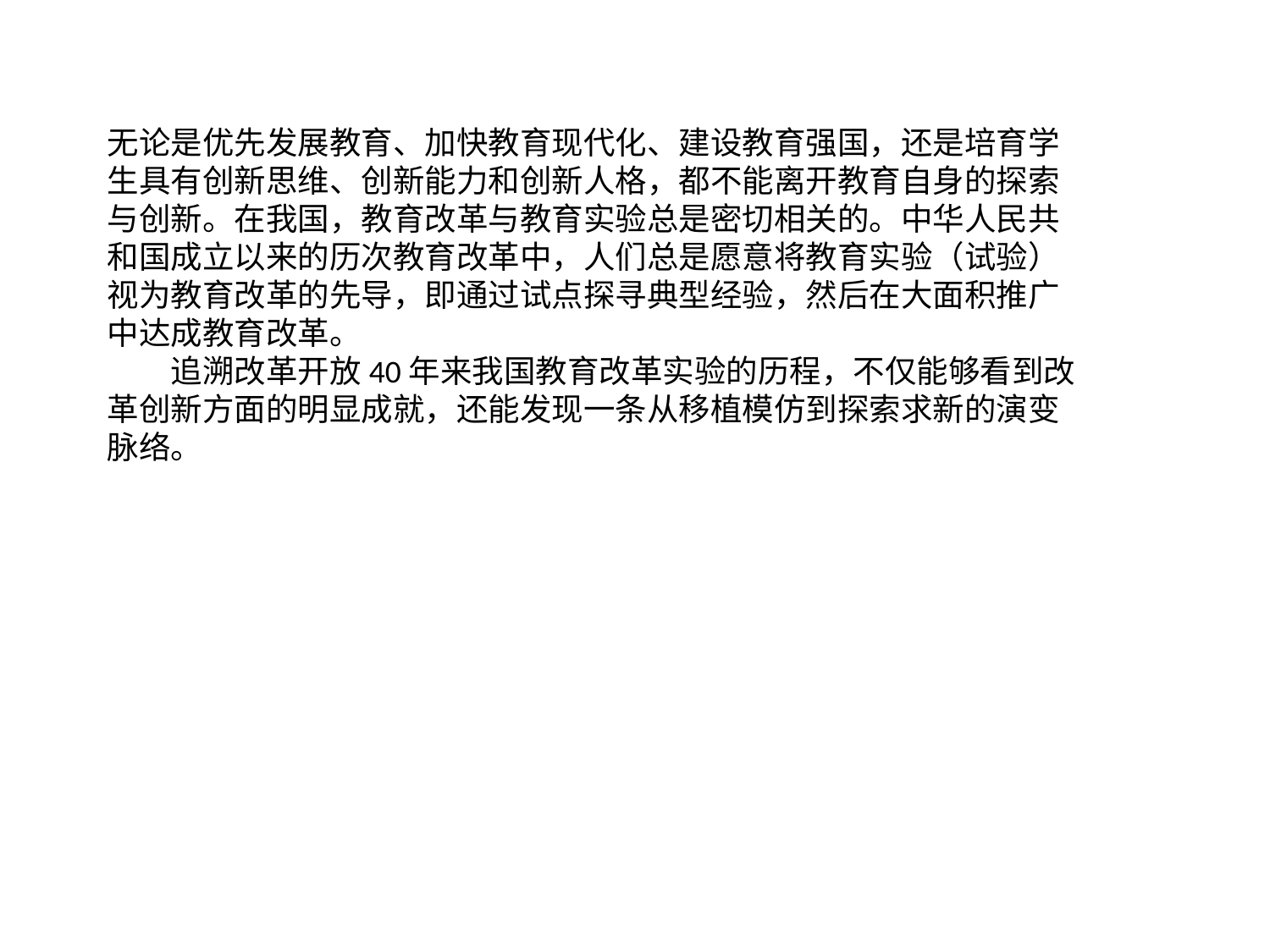

无论是优先发展教育、加快教育现代化、建设教育强国，还是培育学生具有创新思维、创新能力和创新人格，都不能离开教育自身的探索与创新。在我国，教育改革与教育实验总是密切相关的。中华人民共和国成立以来的历次教育改革中，人们总是愿意将教育实验（试验）视为教育改革的先导，即通过试点探寻典型经验，然后在大面积推广中达成教育改革。
　　追溯改革开放40年来我国教育改革实验的历程，不仅能够看到改革创新方面的明显成就，还能发现一条从移植模仿到探索求新的演变脉络。